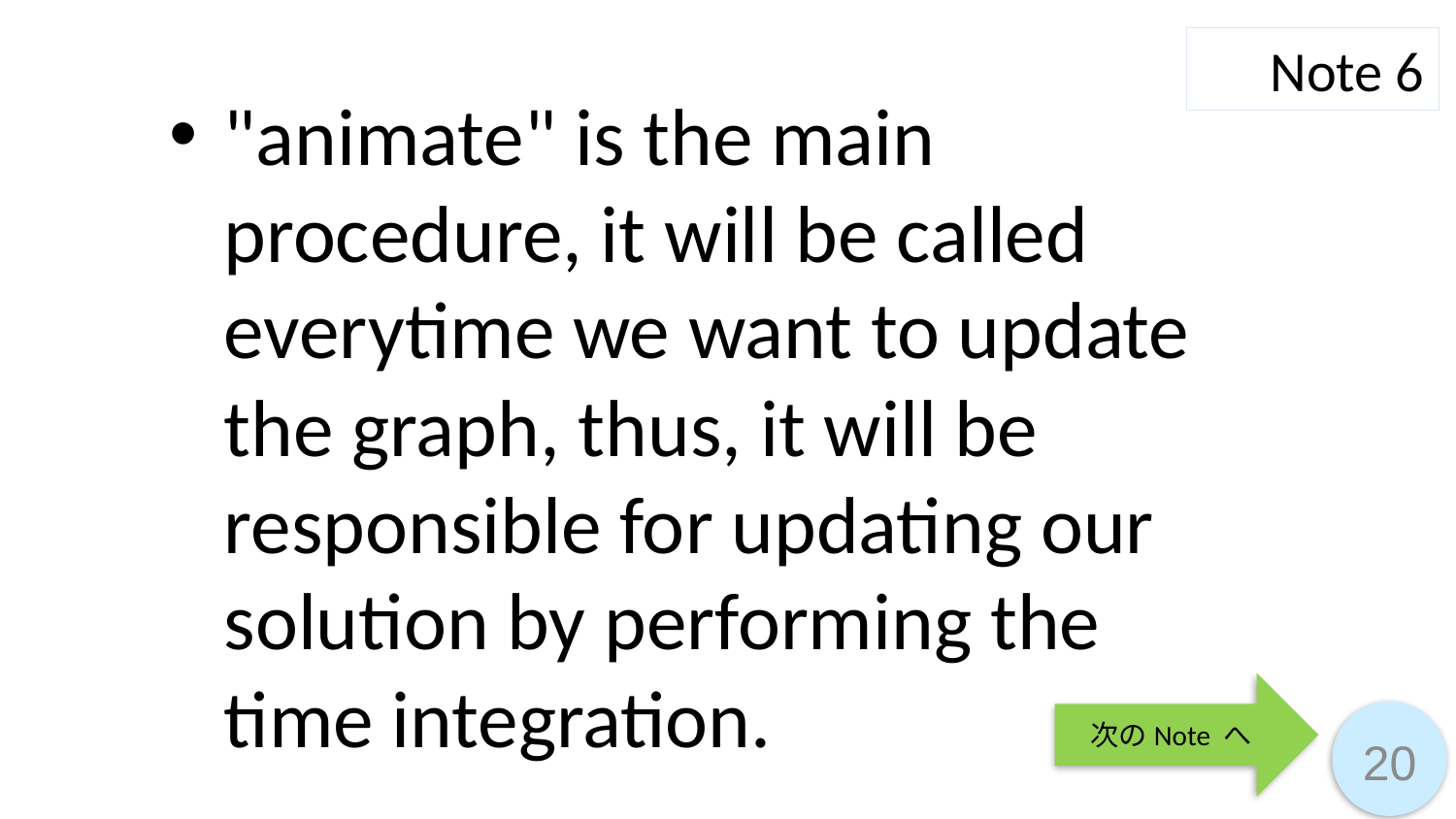

Note 6
"animate" is the main procedure, it will be called everytime we want to update the graph, thus, it will be responsible for updating our solution by performing the time integration.
次のNote へ
20